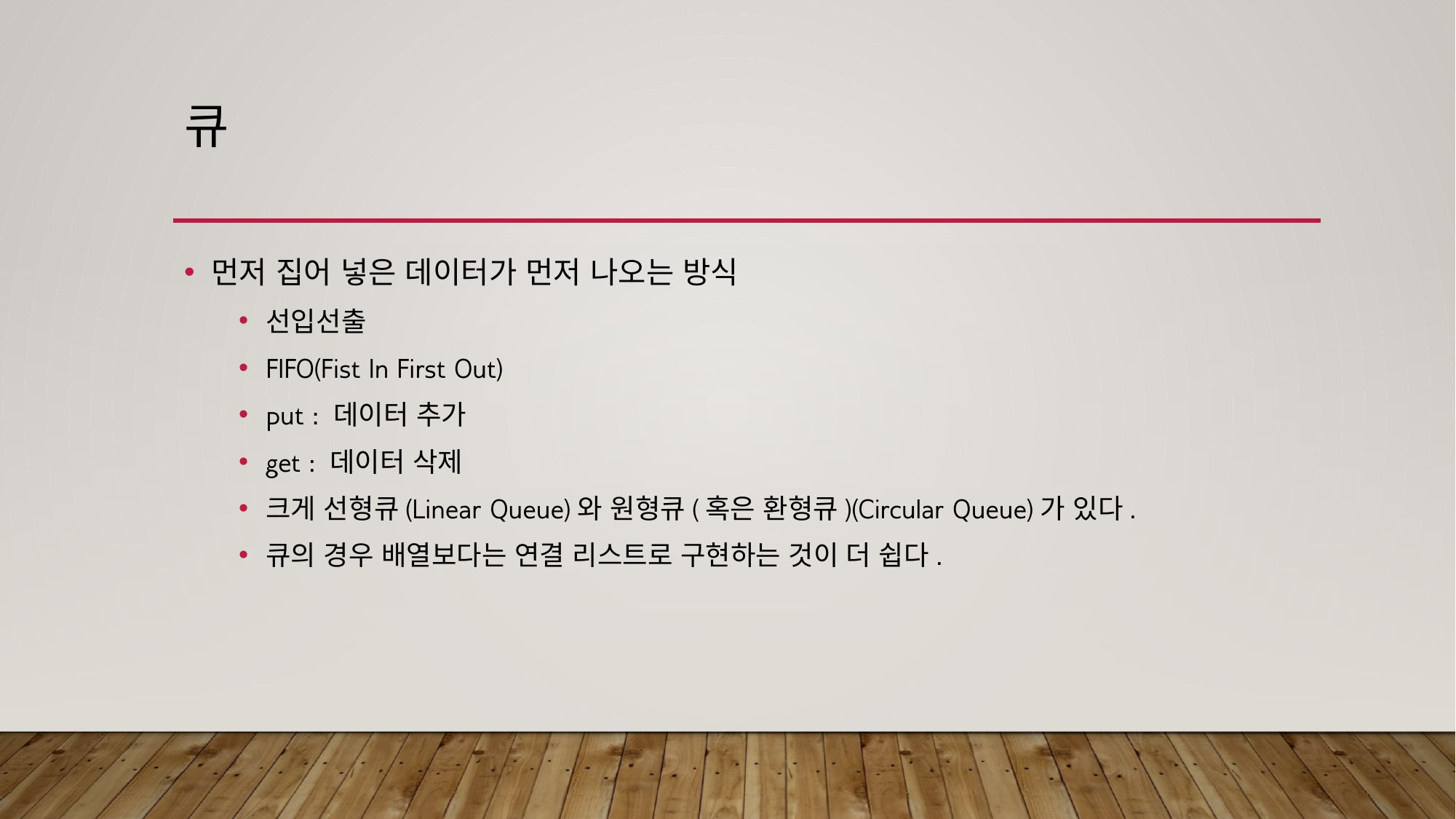

# 큐
먼저 집어 넣은 데이터가 먼저 나오는 방식
선입선출
FIFO(Fist In First Out)
put : 데이터 추가
get : 데이터 삭제
크게 선형큐(Linear Queue)와 원형큐(혹은 환형큐)(Circular Queue)가 있다.
큐의 경우 배열보다는 연결 리스트로 구현하는 것이 더 쉽다.